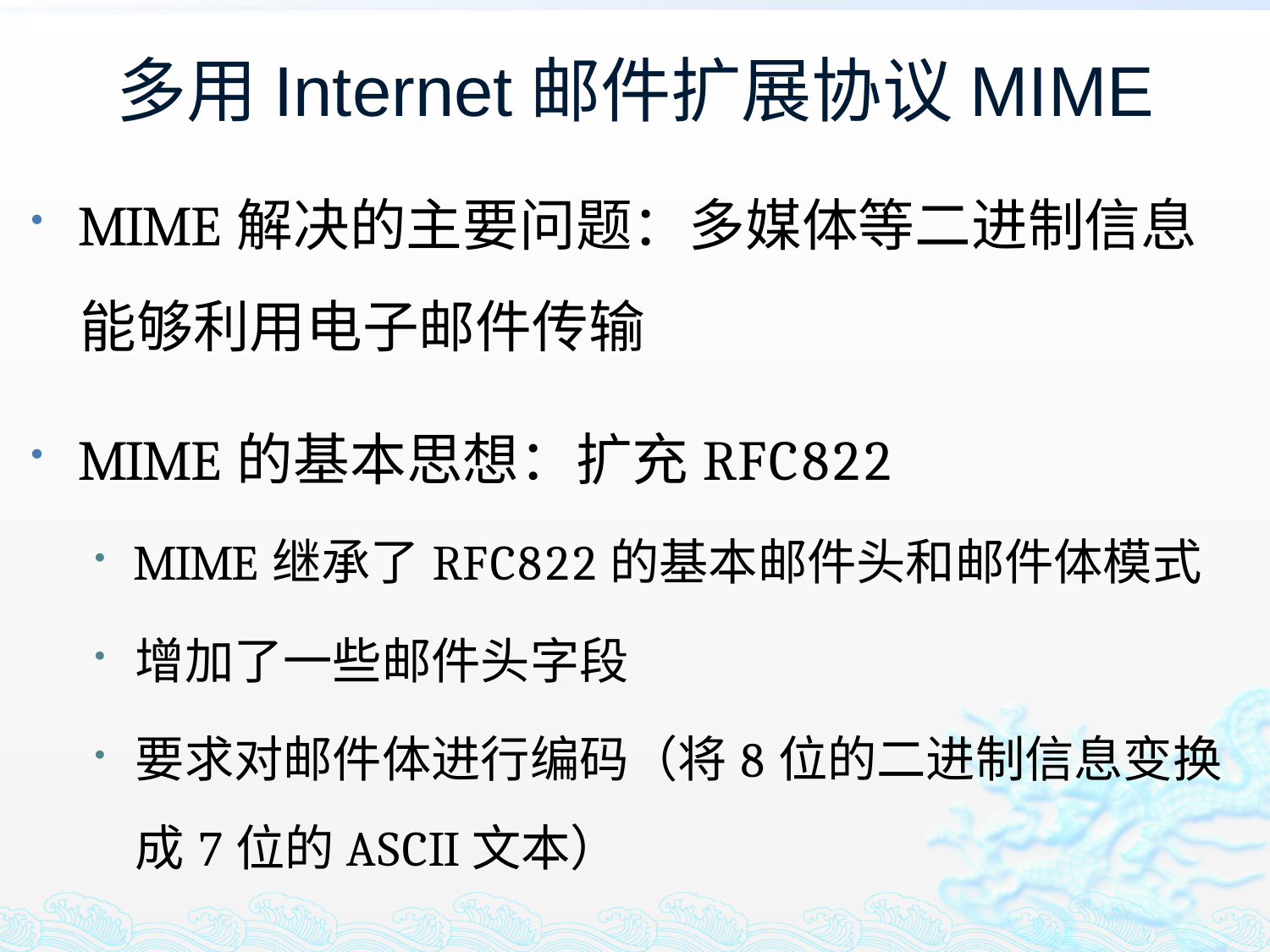

# 多用Internet邮件扩展协议MIME
MIME解决的主要问题：多媒体等二进制信息能够利用电子邮件传输
MIME的基本思想：扩充RFC822
MIME继承了RFC822的基本邮件头和邮件体模式
增加了一些邮件头字段
要求对邮件体进行编码（将8位的二进制信息变换成7位的ASCII文本）